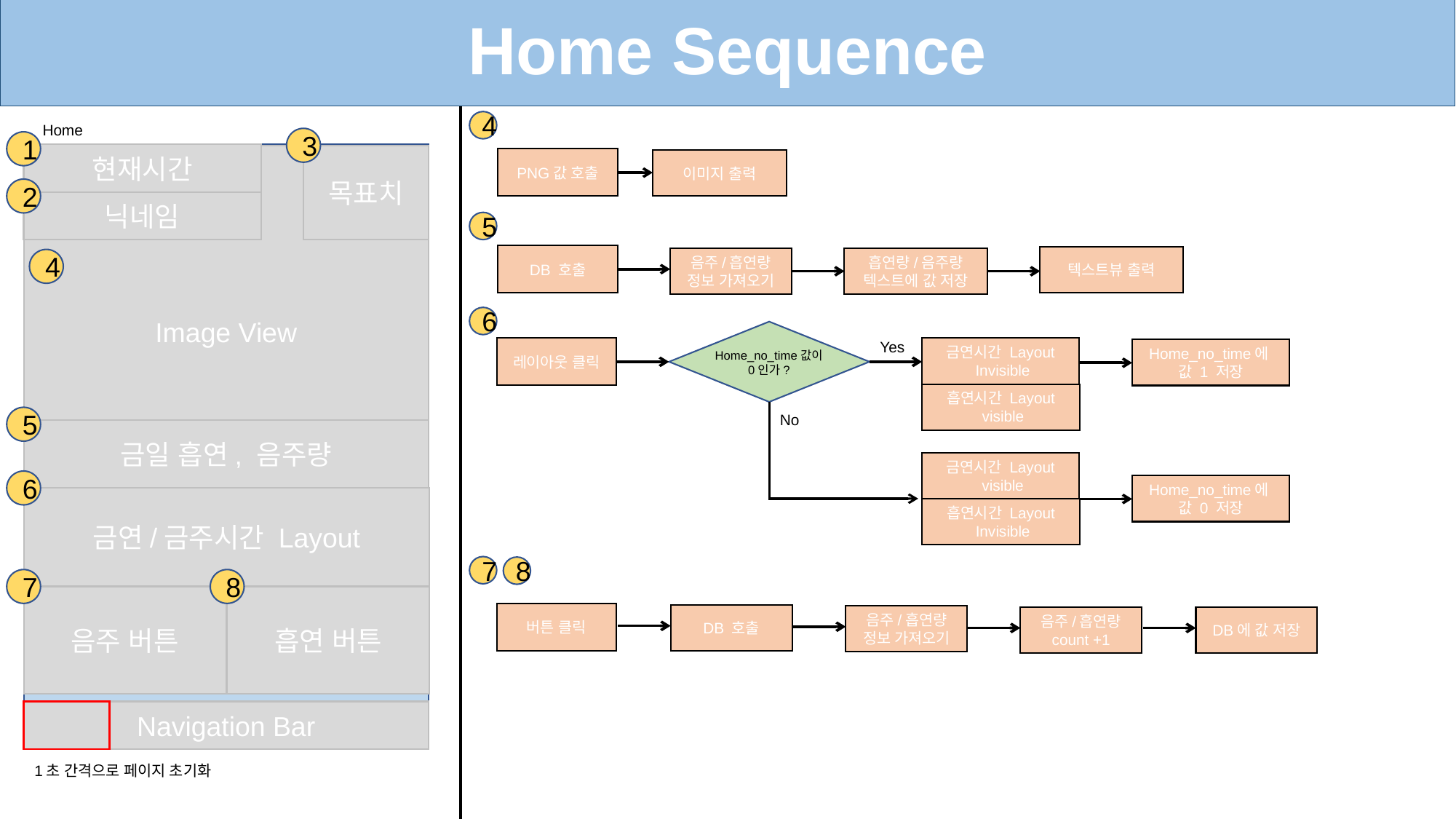

Home Sequence
4
Home
3
1
현재시간

Image View
목표치
PNG값 호출
이미지 출력
2
닉네임
5
DB 호출
텍스트뷰 출력
음주/흡연량 정보 가져오기
흡연량/음주량
텍스트에 값 저장
4
6

Yes
금연시간 Layout
 Invisible
레이아웃 클릭
Home_no_time에
값 1 저장
Home_no_time값이
0인가?
흡연시간 Layout
 visible
No
5
금일 흡연, 음주량
금연시간 Layout
 visible
6
Home_no_time에
값 0 저장
금연/금주시간 Layout
흡연시간 Layout
 Invisible
7
8
7
8
음주 버튼
흡연 버튼
버튼 클릭
DB 호출
음주/흡연량
정보 가져오기
음주/흡연량 count +1
DB에 값 저장
Navigation Bar

1초 간격으로 페이지 초기화